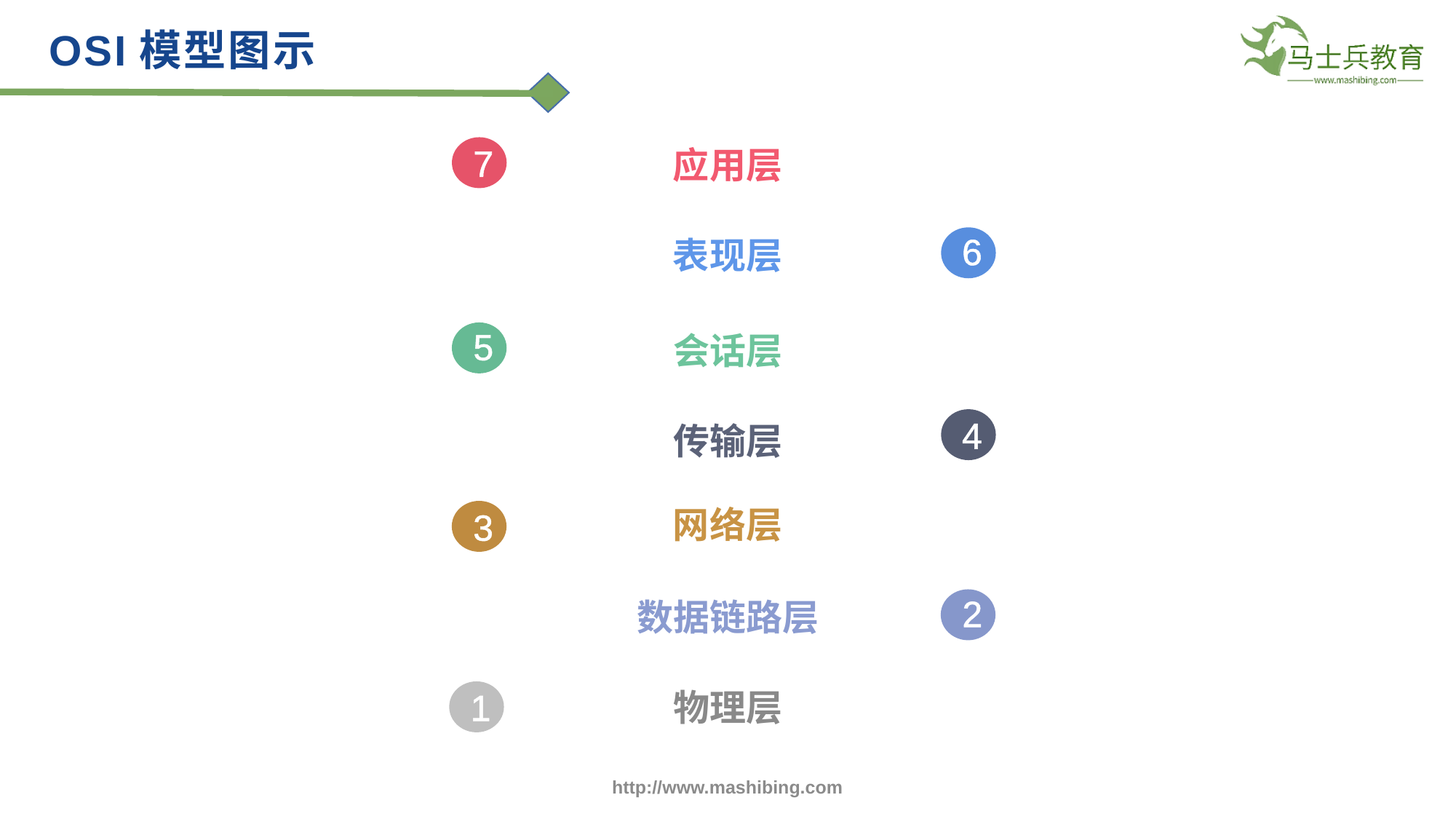

OSI模型图示

7

应用层

6
表现层

5

会话层

4

传输层

网络层
3

2
数据链路层

1
物理层